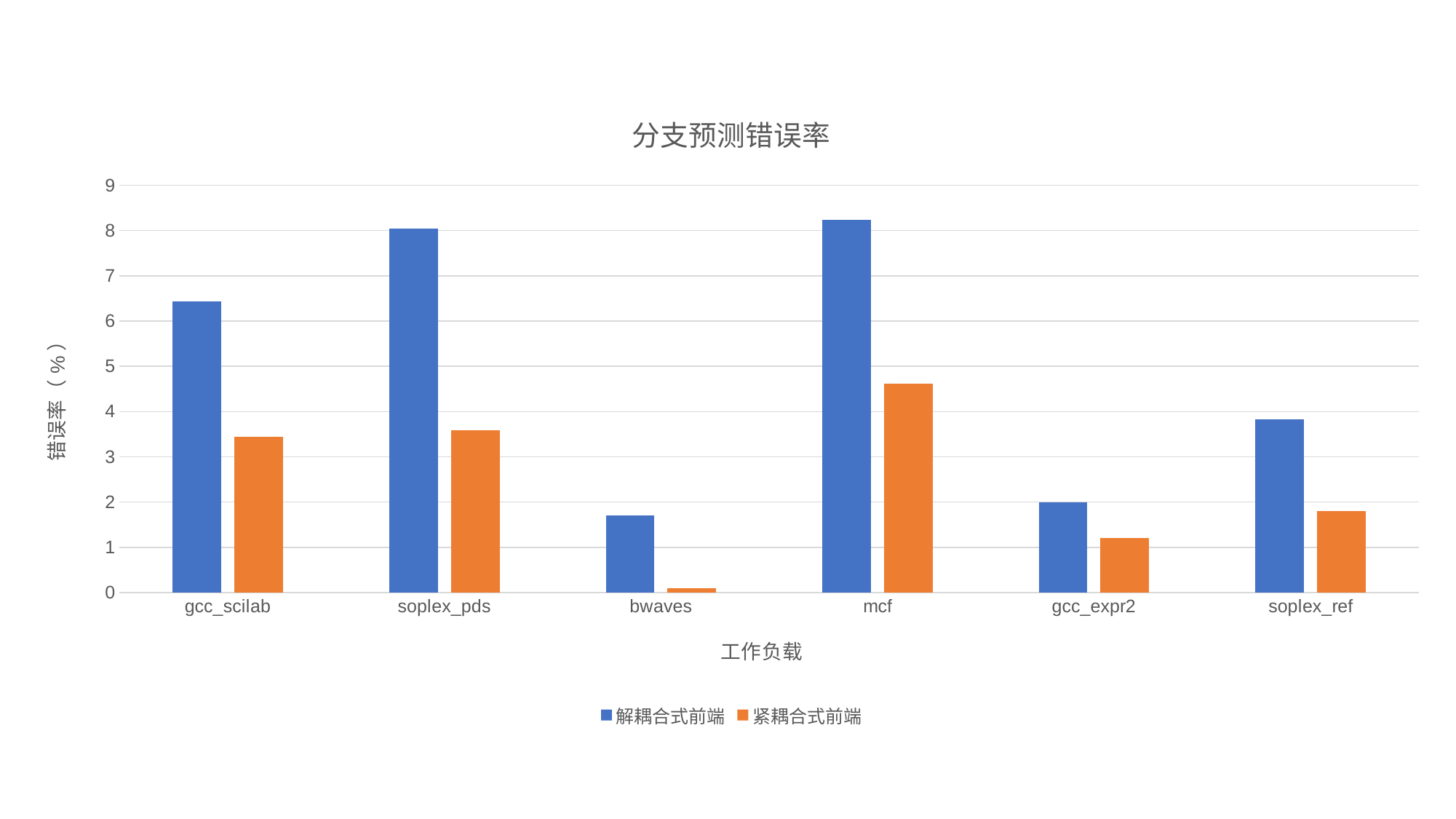

### Chart: 分支预测错误率

| Category | 解耦合式前端 | 紧耦合式前端 |
|---|---|---|
| gcc_scilab | 6.438995 | 3.4393544 |
| soplex_pds | 8.040449 | 3.5804129 |
| bwaves | 1.710039 | 0.10315781 |
| mcf | 8.236583 | 4.609763 |
| gcc_expr2 | 1.9936602 | 1.2036651 |
| soplex_ref | 3.825007 | 1.7952443 |